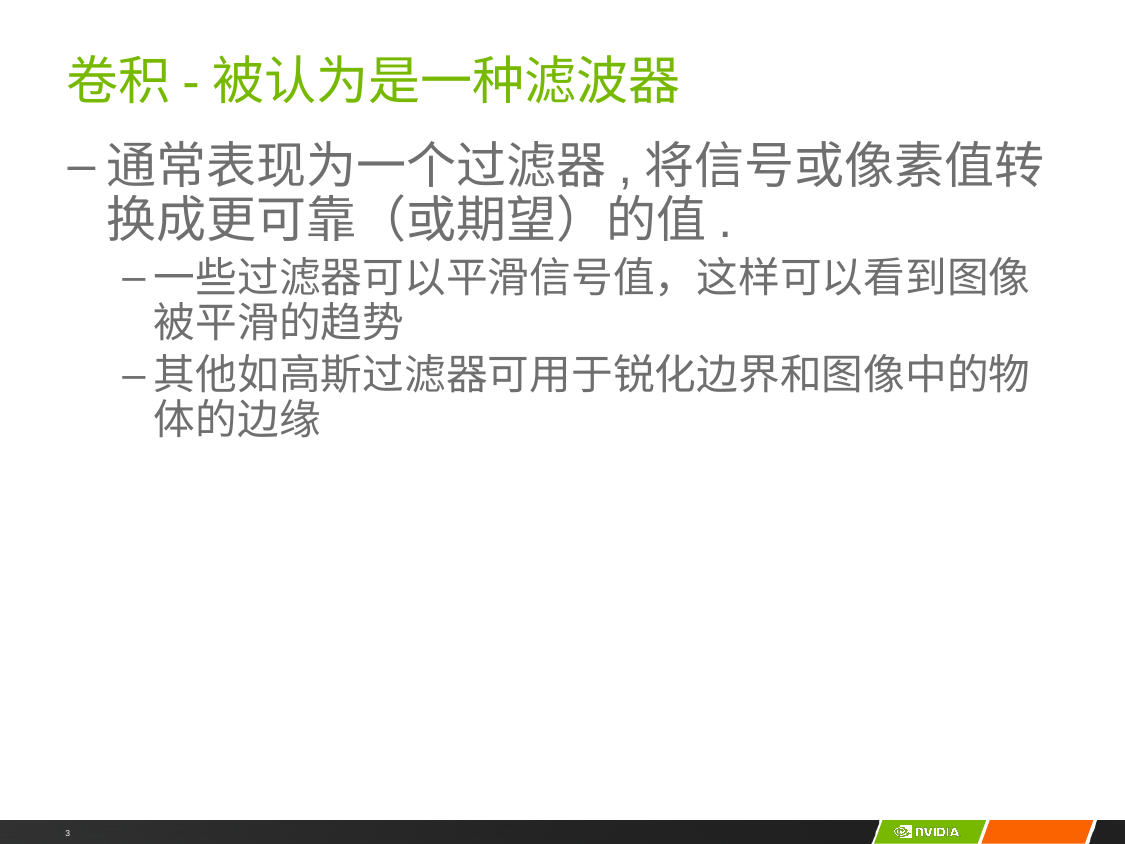

# 卷积-被认为是一种滤波器
通常表现为一个过滤器,将信号或像素值转换成更可靠（或期望）的值.
一些过滤器可以平滑信号值，这样可以看到图像被平滑的趋势
其他如高斯过滤器可用于锐化边界和图像中的物体的边缘